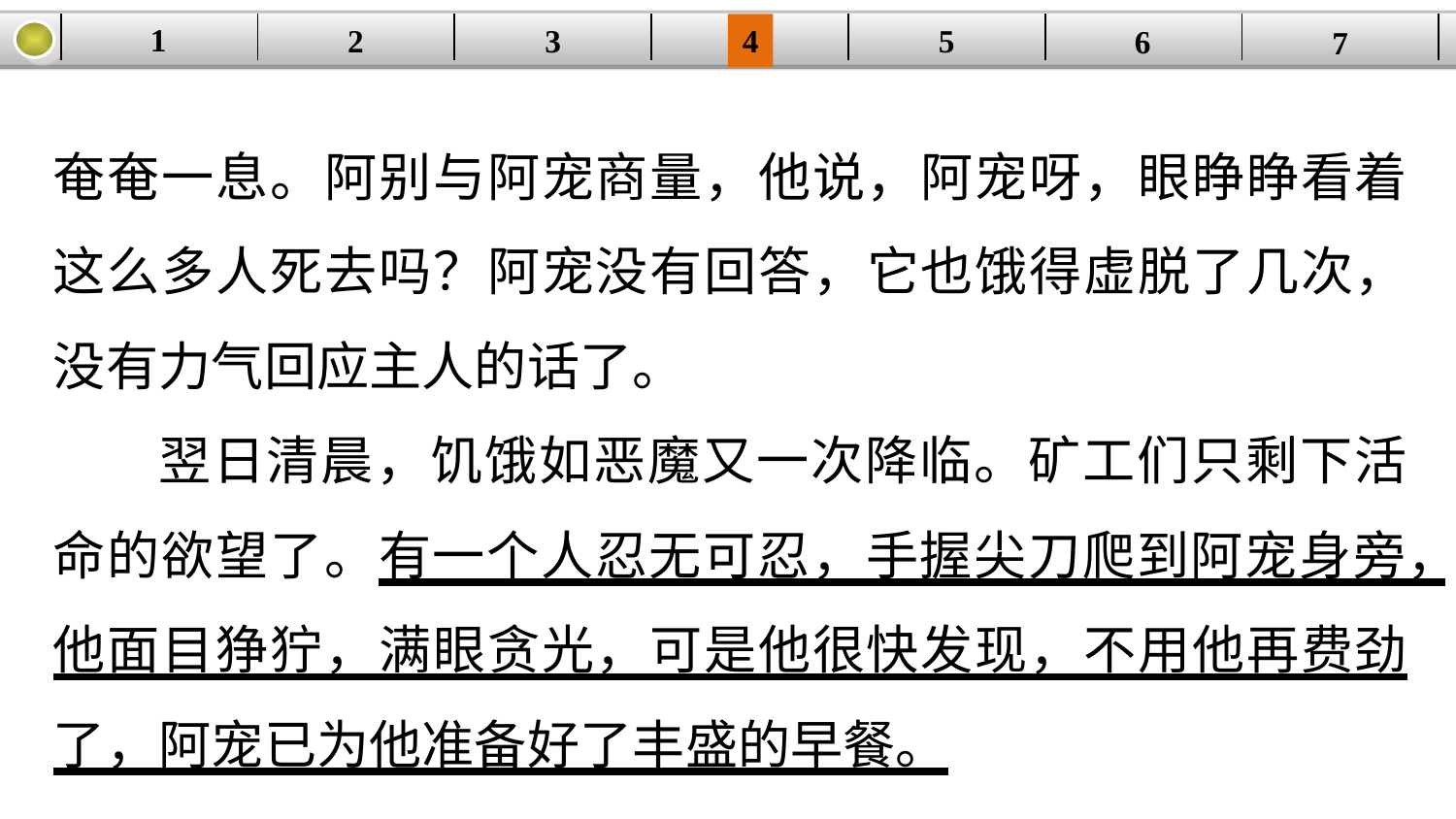

1
5
3
2
|  |  |  |  |  |  |  |
| --- | --- | --- | --- | --- | --- | --- |
4
6
7

奄奄一息。阿别与阿宠商量，他说，阿宠呀，眼睁睁看着这么多人死去吗？阿宠没有回答，它也饿得虚脱了几次，没有力气回应主人的话了。
翌日清晨，饥饿如恶魔又一次降临。矿工们只剩下活命的欲望了。有一个人忍无可忍，手握尖刀爬到阿宠身旁，他面目狰狞，满眼贪光，可是他很快发现，不用他再费劲了，阿宠已为他准备好了丰盛的早餐。